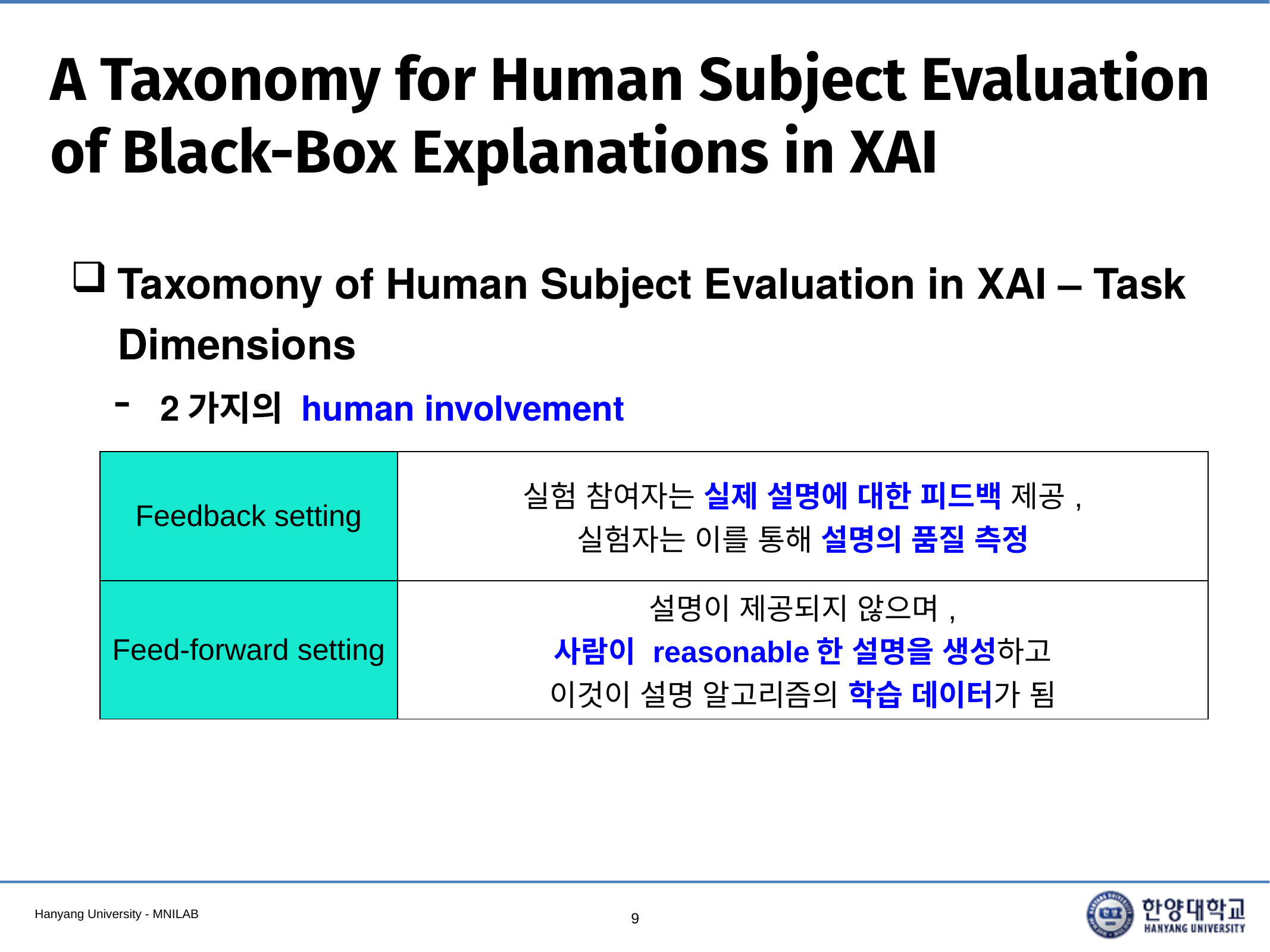

# A Taxonomy for Human Subject Evaluation of Black-Box Explanations in XAI
Taxomony of Human Subject Evaluation in XAI – Task Dimensions
2가지의 human involvement
| Feedback setting | 실험 참여자는 실제 설명에 대한 피드백 제공, 실험자는 이를 통해 설명의 품질 측정 |
| --- | --- |
| Feed-forward setting | 설명이 제공되지 않으며, 사람이 reasonable한 설명을 생성하고 이것이 설명 알고리즘의 학습 데이터가 됨 |
9